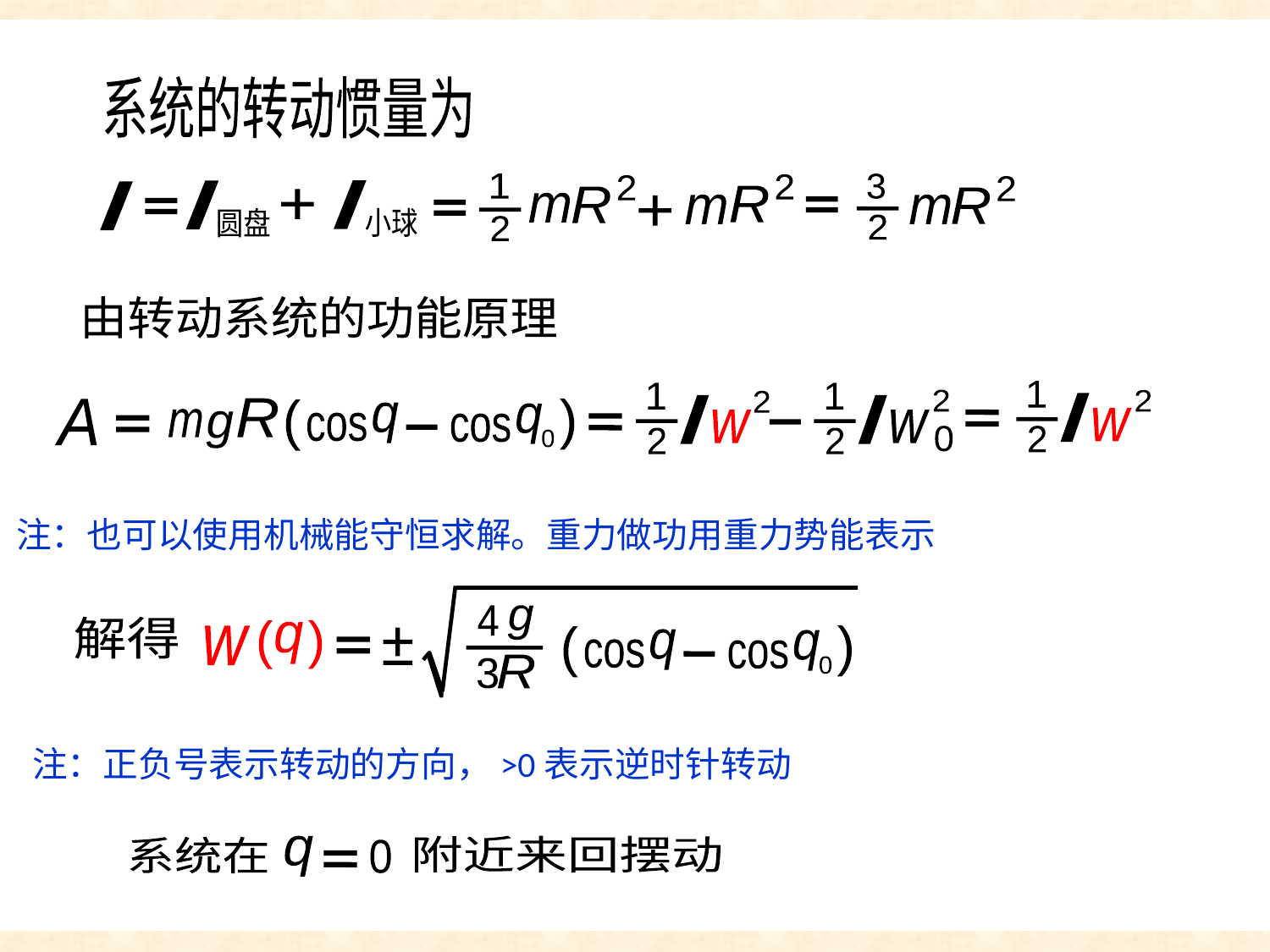

系统的转动惯量为
1

2
3
2
2
R
2
R
I
R
+
m
m
m
+

I
小球
I
圆盘
2
由转动系统的功能原理
1

2
I
ω

1

2
I
ω
1

2
I
ω
2
2
2
R
m
g
(
A
(
θ
cos
θ
cos

0

0
注：也可以使用机械能守恒求解。重力做功用重力势能表示

4
g
解得
(
(
θ
ω
(
(
θ
cos
θ
cos

0
±

R
3
注：正负号表示转动的方向，>0表示逆时针转动
θ
附近来回摆动
系统在
0